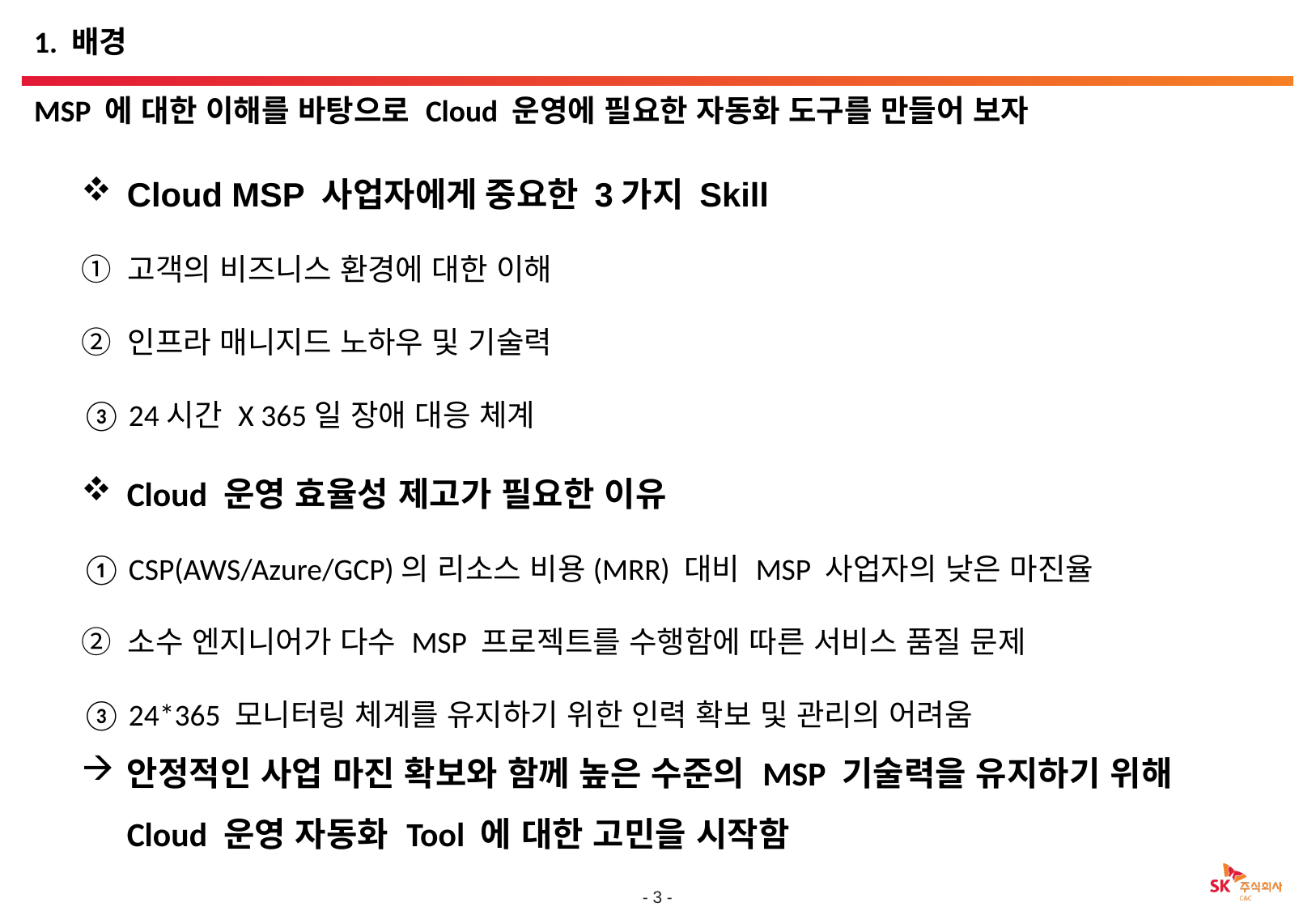

# 1. 배경
MSP 에 대한 이해를 바탕으로 Cloud 운영에 필요한 자동화 도구를 만들어 보자
Cloud MSP 사업자에게 중요한 3가지 Skill
① 고객의 비즈니스 환경에 대한 이해
② 인프라 매니지드 노하우 및 기술력
③ 24시간 X 365일 장애 대응 체계
Cloud 운영 효율성 제고가 필요한 이유
① CSP(AWS/Azure/GCP)의 리소스 비용(MRR) 대비 MSP 사업자의 낮은 마진율
② 소수 엔지니어가 다수 MSP 프로젝트를 수행함에 따른 서비스 품질 문제
③ 24*365 모니터링 체계를 유지하기 위한 인력 확보 및 관리의 어려움
안정적인 사업 마진 확보와 함께 높은 수준의 MSP 기술력을 유지하기 위해 Cloud 운영 자동화 Tool 에 대한 고민을 시작함